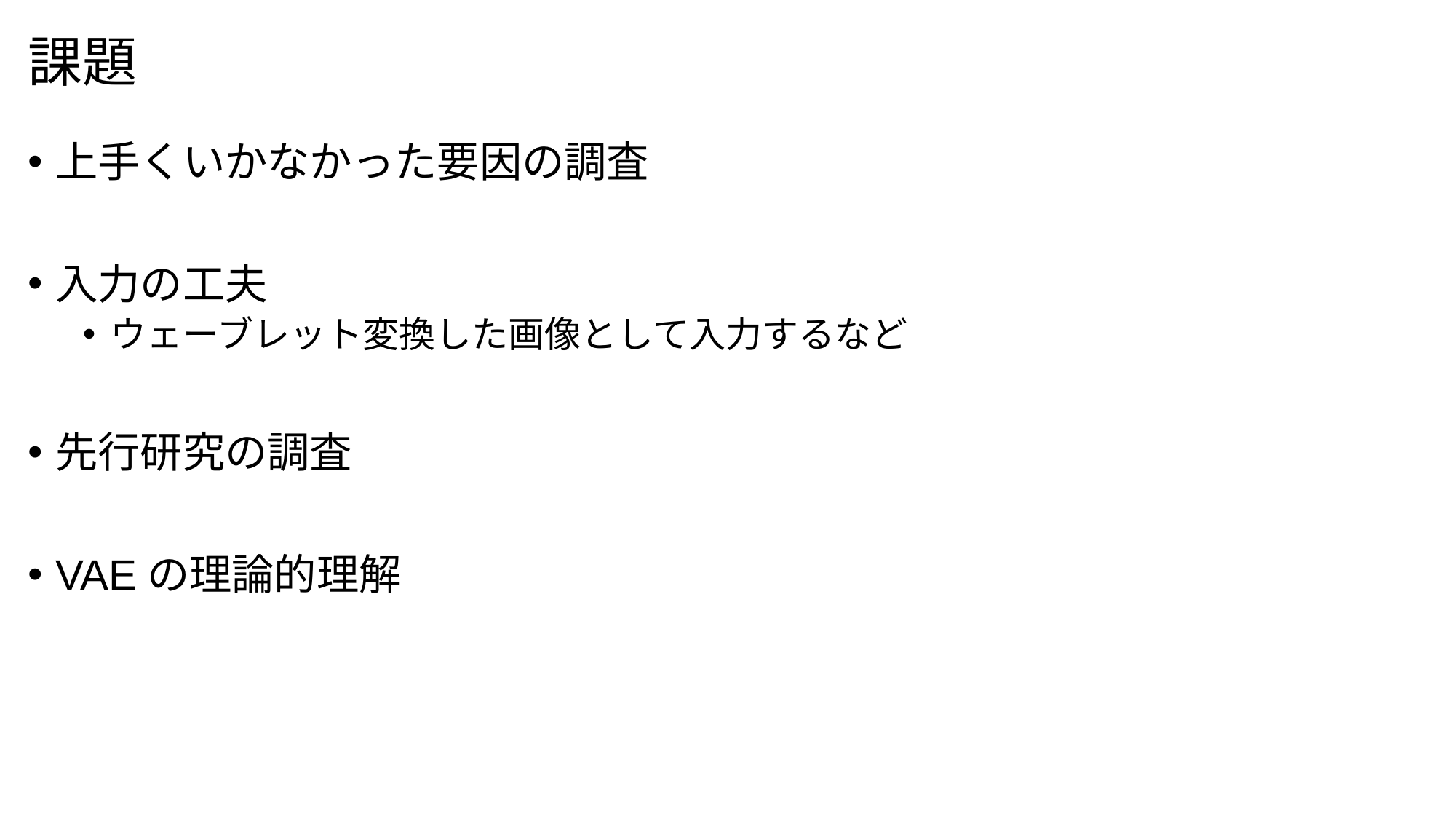

# 課題
上手くいかなかった要因の調査

入力の工夫
ウェーブレット変換した画像として入力するなど

先行研究の調査

VAEの理論的理解